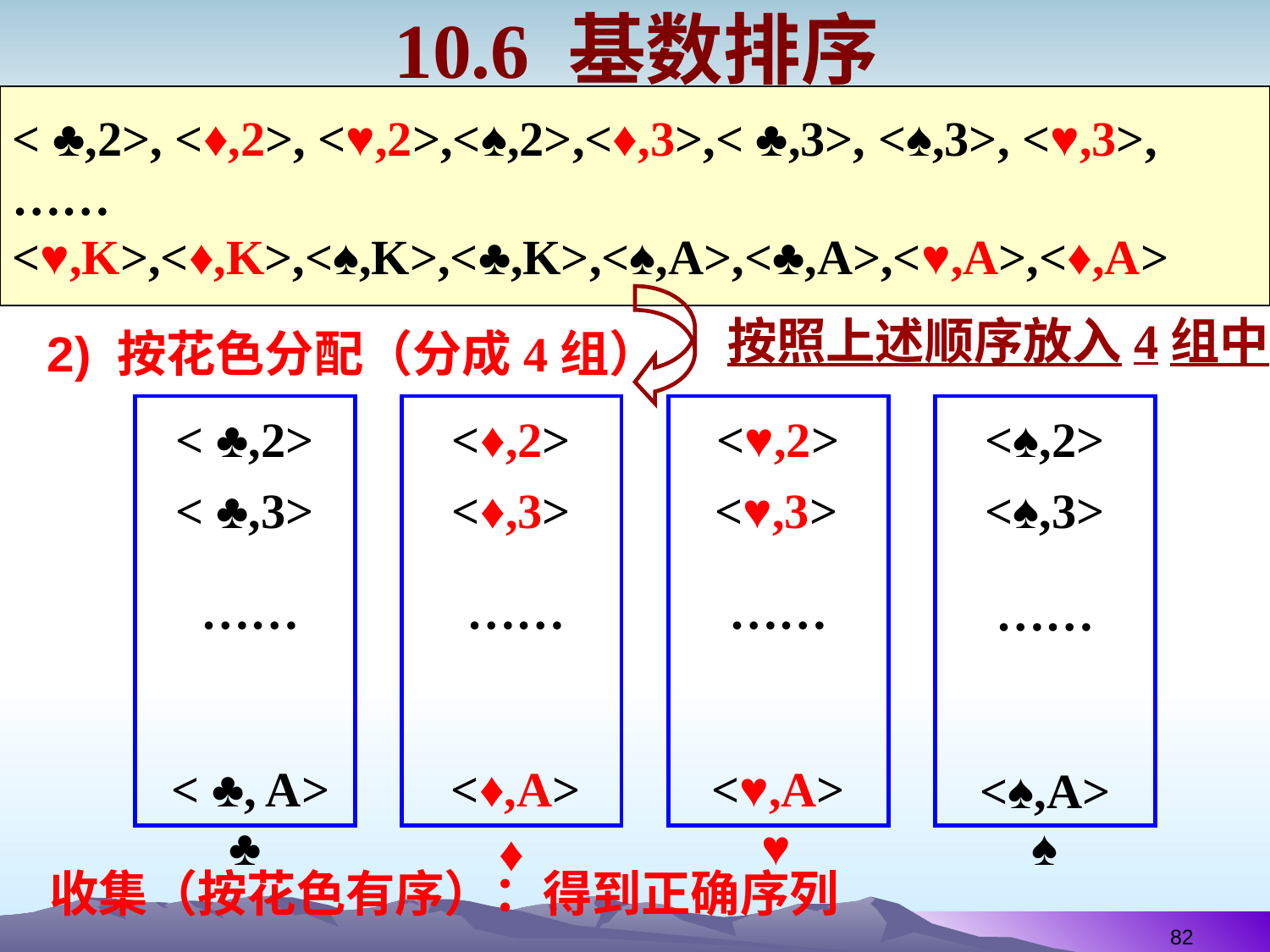

# 10.6 基数排序
< ♣,2>, <♦,2>, <♥,2>,<♠,2>,<♦,3>,< ♣,3>, <♠,3>, <♥,3>,
……
<♥,K>,<♦,K>,<♠,K>,<♣,K>,<♠,A>,<♣,A>,<♥,A>,<♦,A>

按照上述顺序放入4组中
2) 按花色分配（分成4组）

< ♣,2>
<♦,2>
<♥,2>
<♠,2>
< ♣,3>
<♦,3>
<♥,3>
<♠,3>
……

< ♣, A>
……

<♦,A>
……

<♥,A>
……

<♠,A>
♣
♥
♠
♦
收集（按花色有序）：得到正确序列
82